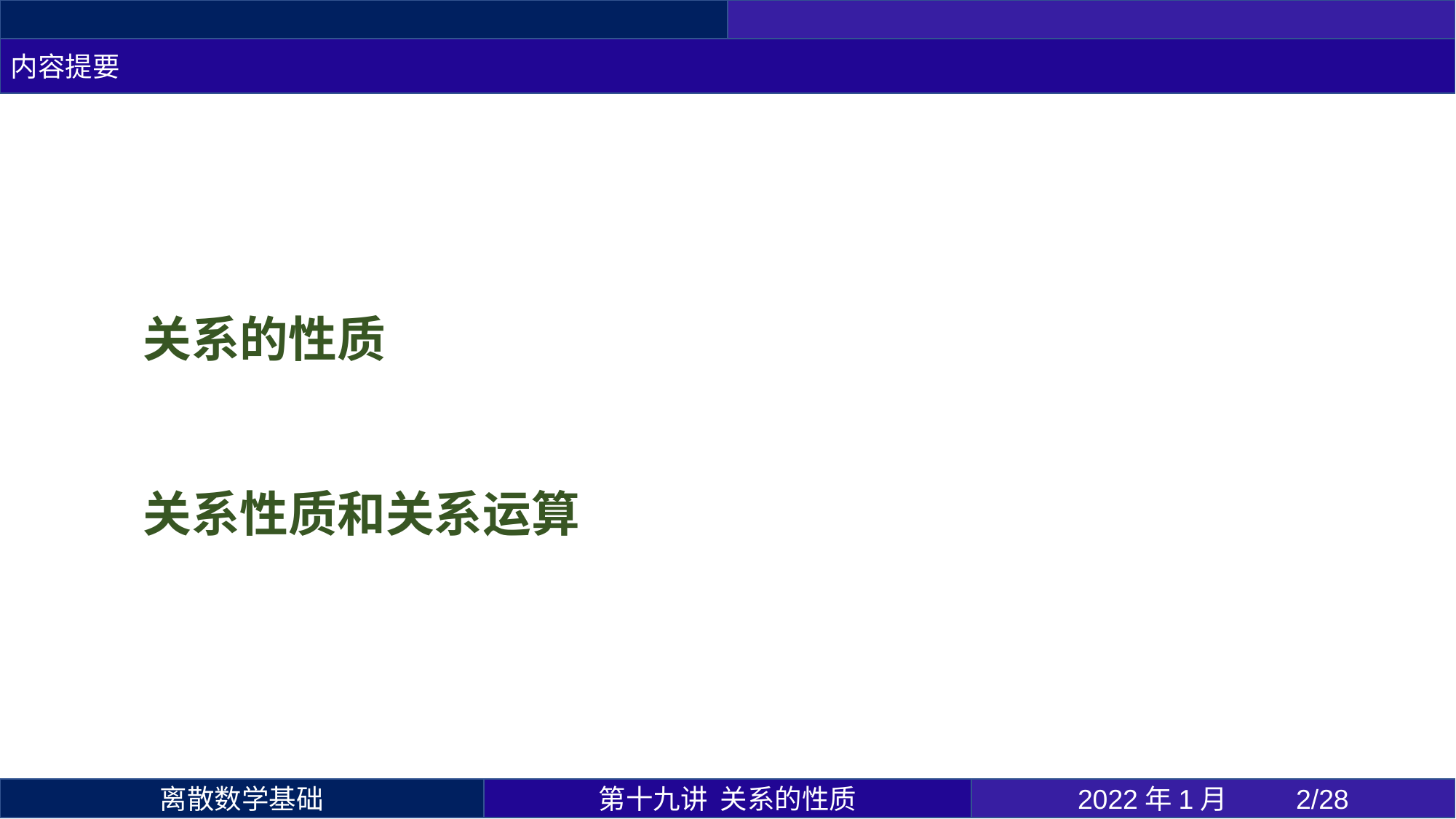

内容提要
关系的性质
关系性质和关系运算
第十九讲  关系的性质
2022年1月 	2/28
离散数学基础